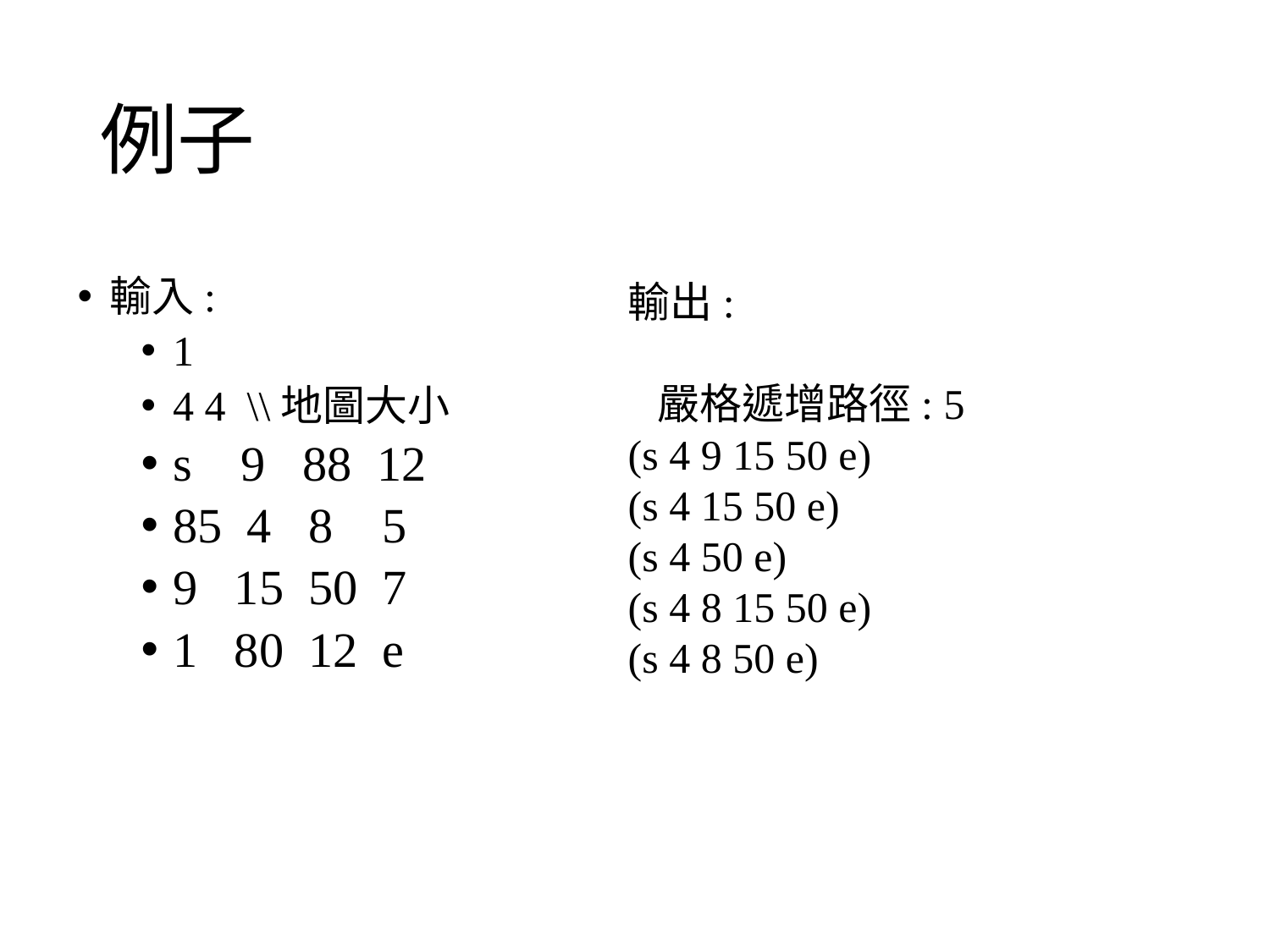

# 例子
輸入:
1
4 4  \\地圖大小
s    9   88  12
85  4   8    5
9   15  50  7
1   80  12  e

輸出:

  嚴格遞增路徑: 5
(s 4 9 15 50 e)
(s 4 15 50 e)
(s 4 50 e)
(s 4 8 15 50 e)
(s 4 8 50 e)